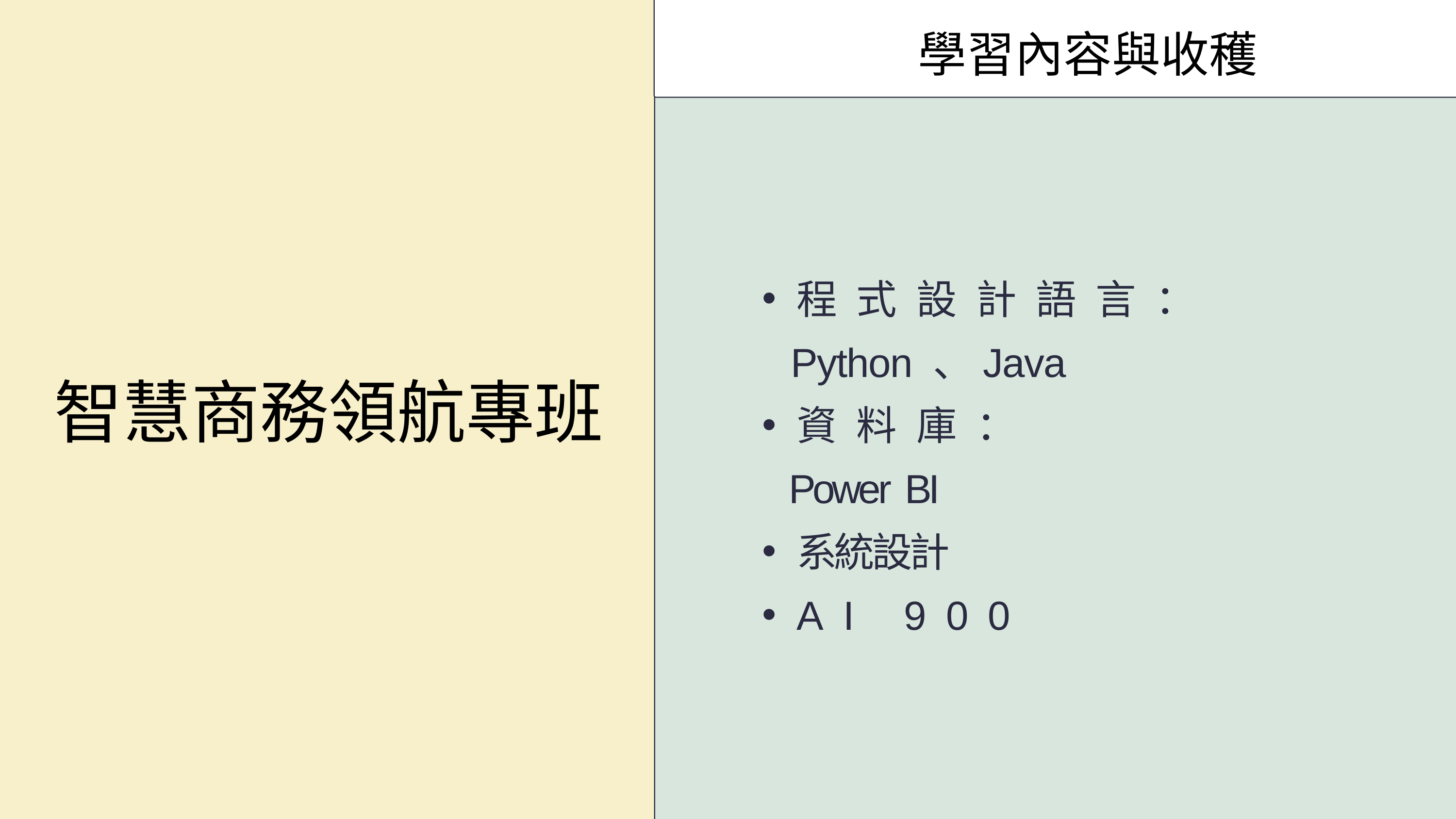

學習內容與收穫
程式設計語言：
      Python 、Java
資料庫：
       Power  BI
系統設計
AI 900
智慧商務領航專班